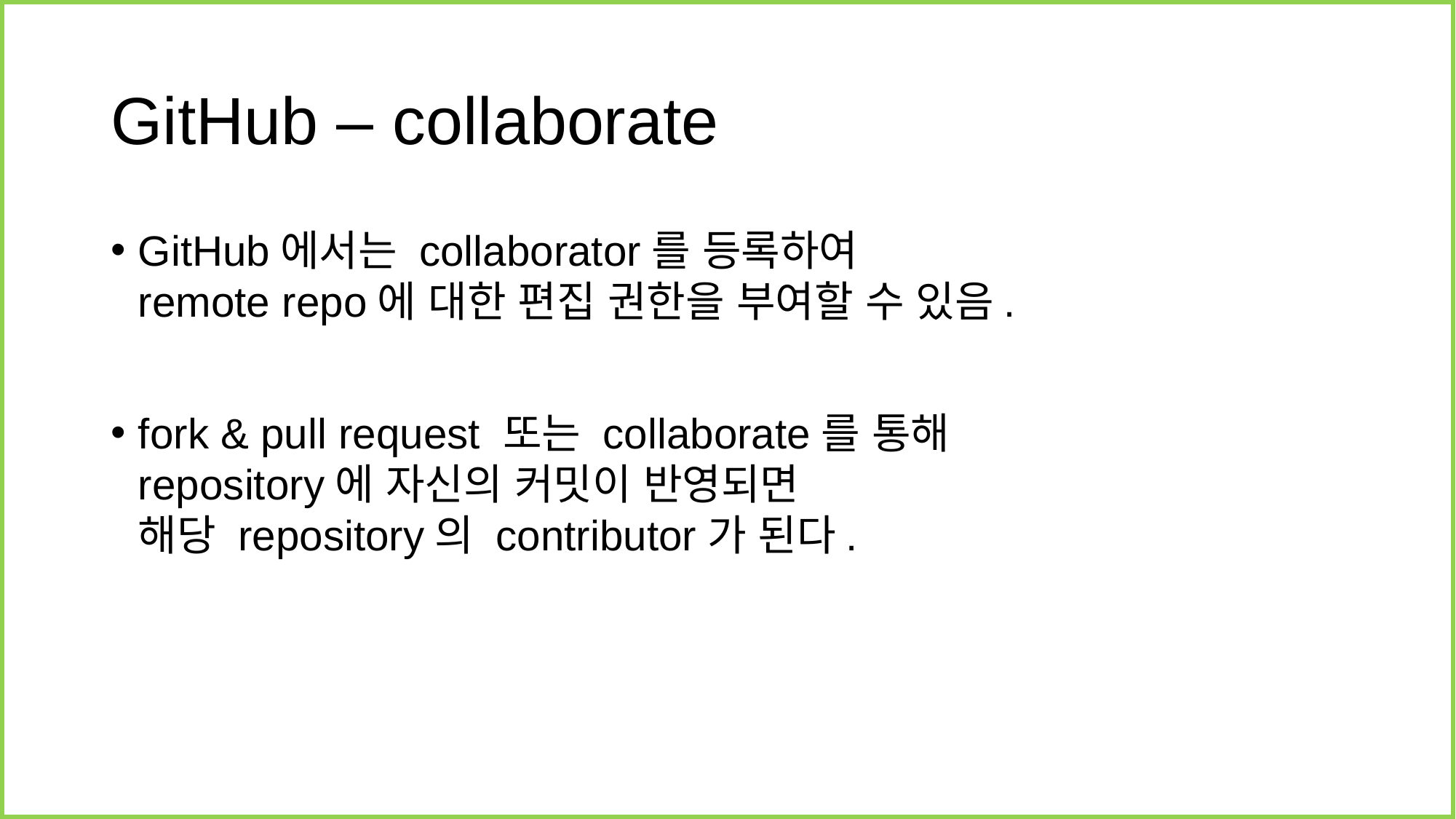

# GitHub – collaborate
GitHub에서는 collaborator를 등록하여
remote repo에 대한 편집 권한을 부여할 수 있음.

fork & pull request 또는 collaborate를 통해
repository에 자신의 커밋이 반영되면
해당 repository의 contributor가 된다.